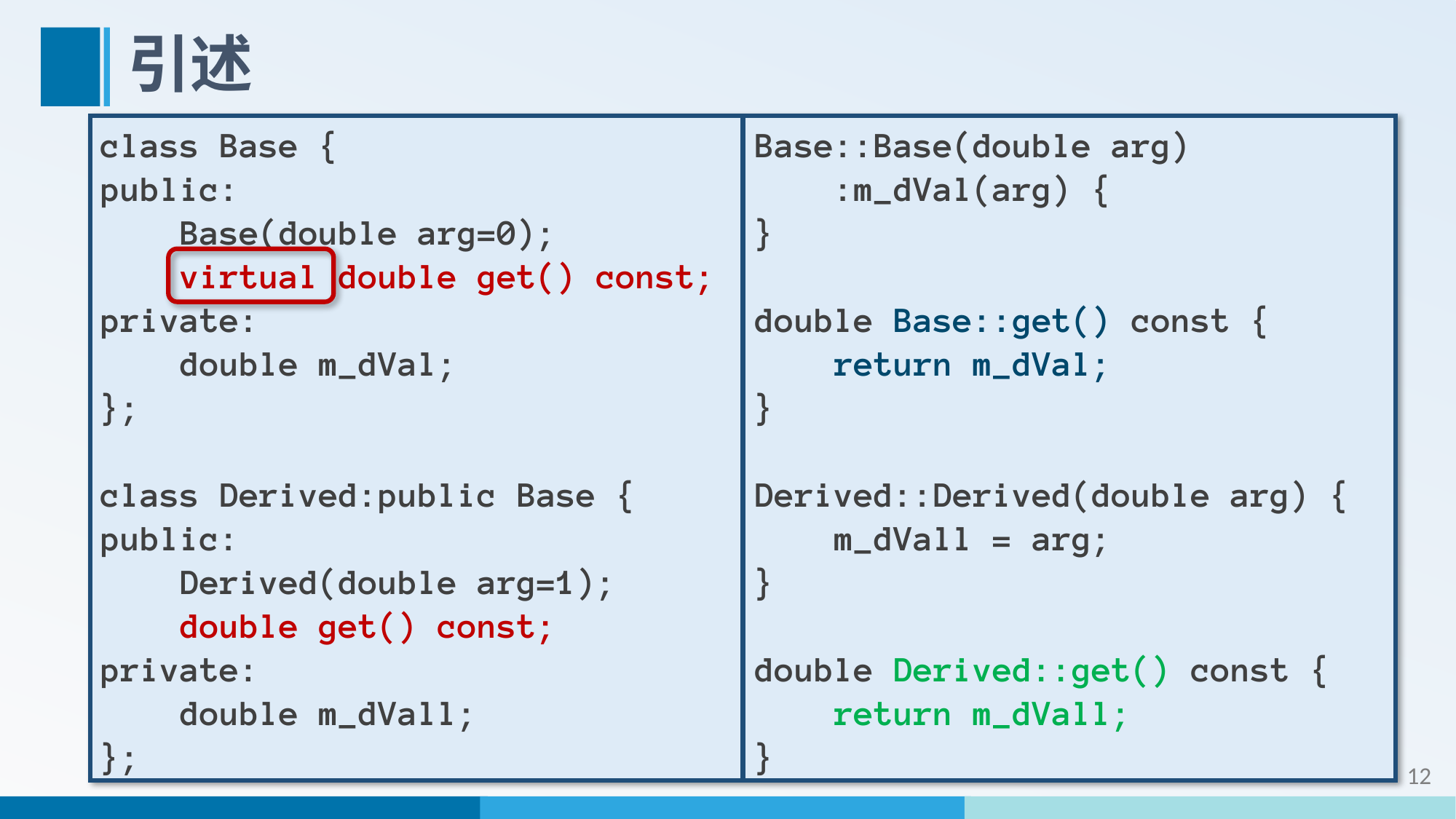

# 引述
class Base {
public:
    Base(double arg=0);
    virtual double get() const;
private:
    double m_dVal;
};

class Derived:public Base {
public:
    Derived(double arg=1);
    double get() const;
private:
    double m_dVall;
};

Base::Base(double arg)
    :m_dVal(arg) {
}

double Base::get() const {
    return m_dVal;
}

Derived::Derived(double arg) {
    m_dVall = arg;
}

double Derived::get() const {
    return m_dVall;
}